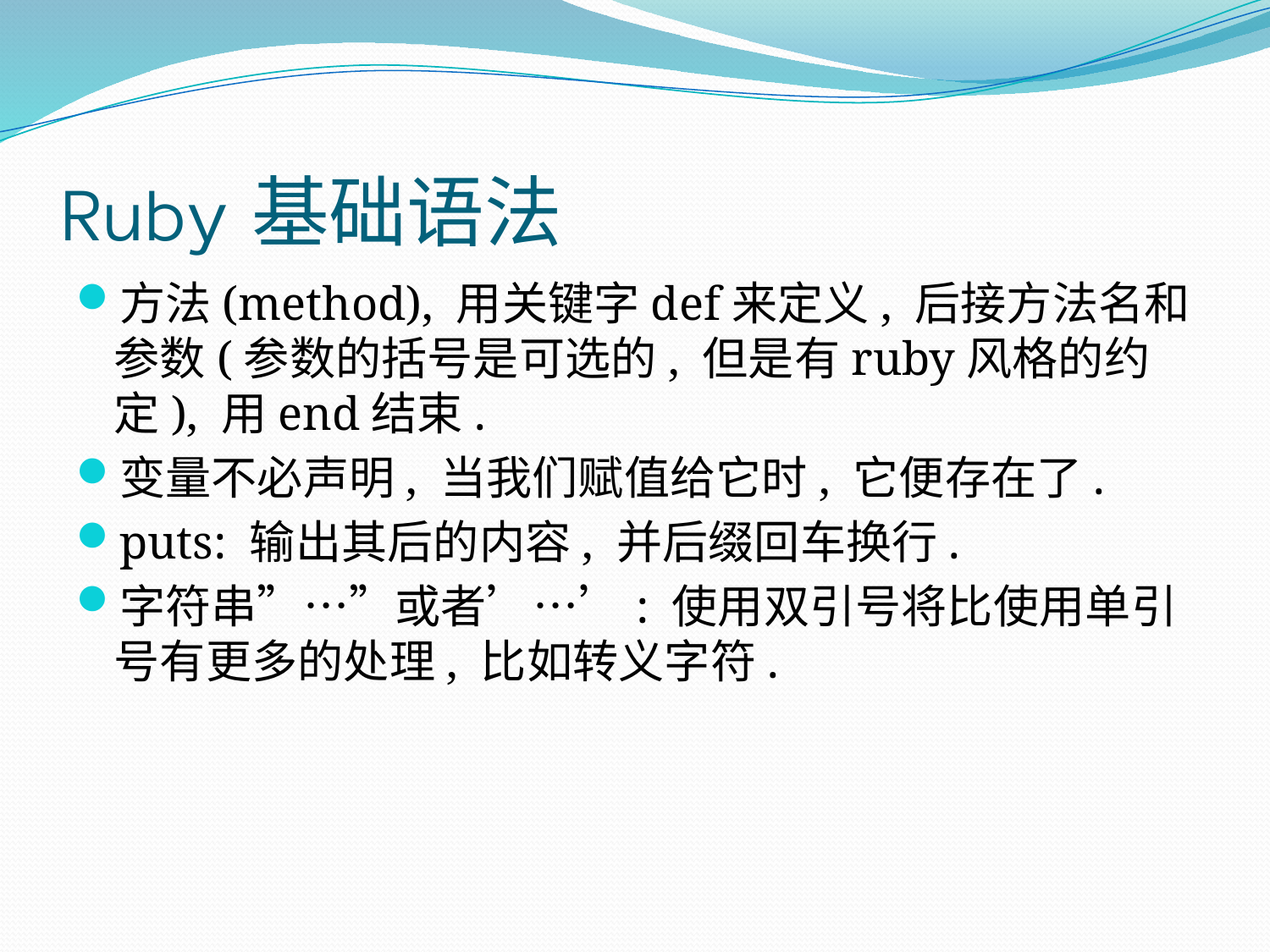

# Ruby基础语法
方法(method), 用关键字def来定义, 后接方法名和参数(参数的括号是可选的, 但是有ruby风格的约定), 用end结束.
变量不必声明, 当我们赋值给它时, 它便存在了.
puts: 输出其后的内容, 并后缀回车换行.
字符串”…”或者’…’: 使用双引号将比使用单引号有更多的处理, 比如转义字符.